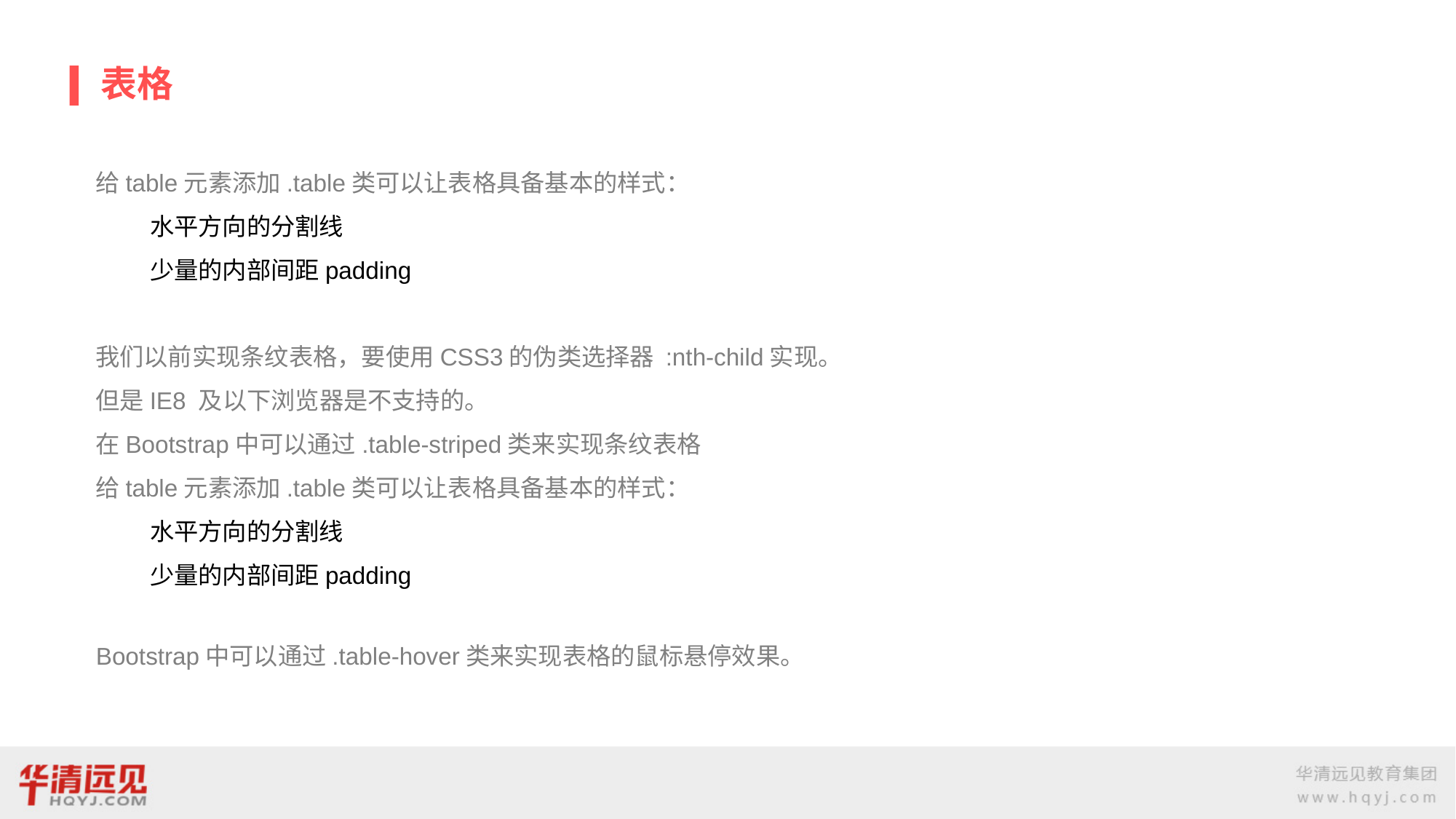

# 表格
给table元素添加.table类可以让表格具备基本的样式：
水平方向的分割线
少量的内部间距padding

我们以前实现条纹表格，要使用CSS3的伪类选择器 :nth-child实现。
但是IE8 及以下浏览器是不支持的。
在Bootstrap中可以通过.table-striped类来实现条纹表格
给table元素添加.table类可以让表格具备基本的样式：
水平方向的分割线
少量的内部间距padding

Bootstrap中可以通过.table-hover类来实现表格的鼠标悬停效果。
栅格系统